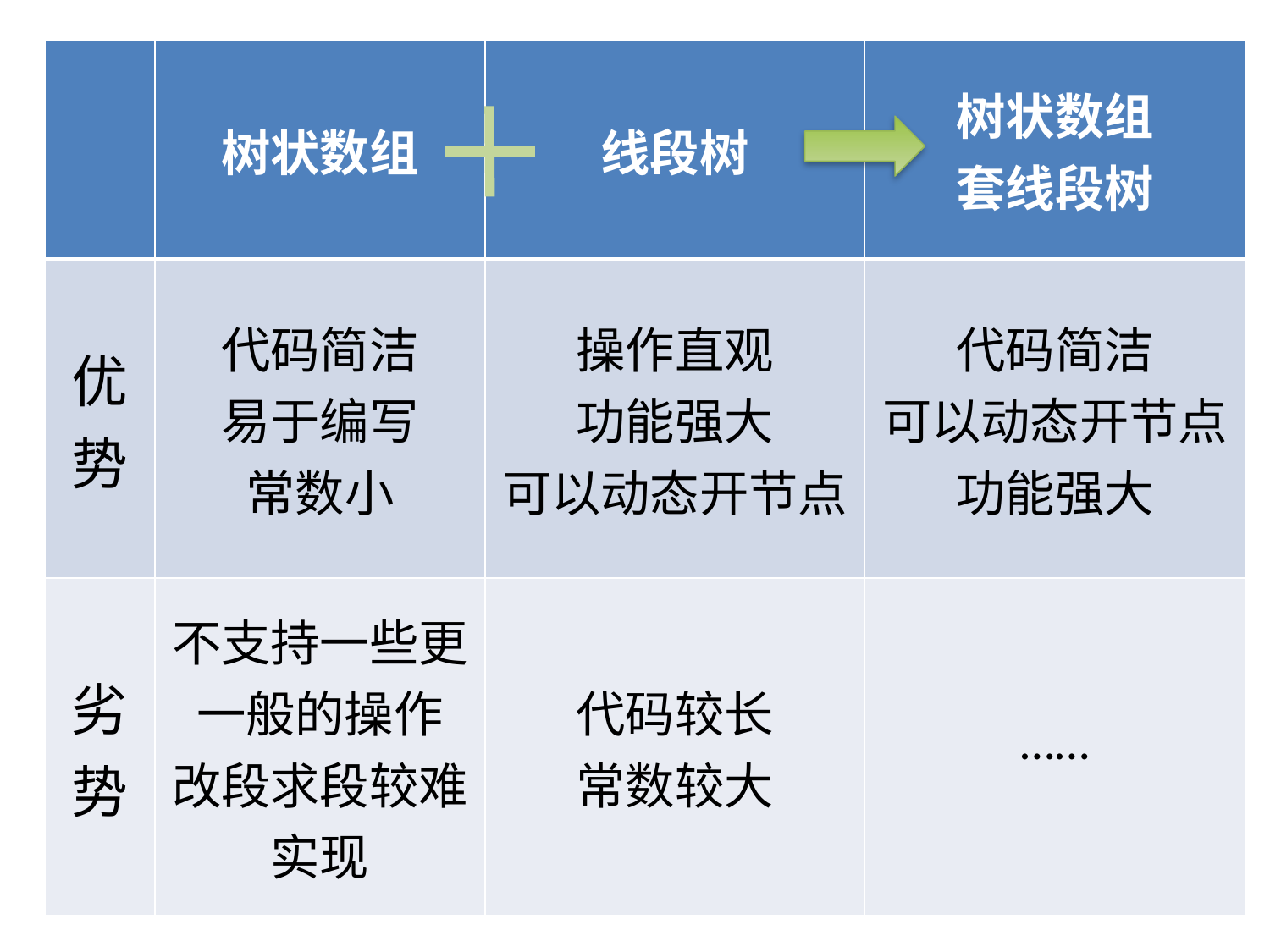

|  | 树状数组 | 线段树 | 树状数组 套线段树 |
| --- | --- | --- | --- |
| 优势 | 代码简洁 易于编写 常数小 | 操作直观 功能强大 可以动态开节点 | 代码简洁 可以动态开节点 功能强大 |
| 劣势 | 不支持一些更一般的操作 改段求段较难实现 | 代码较长 常数较大 | …… |